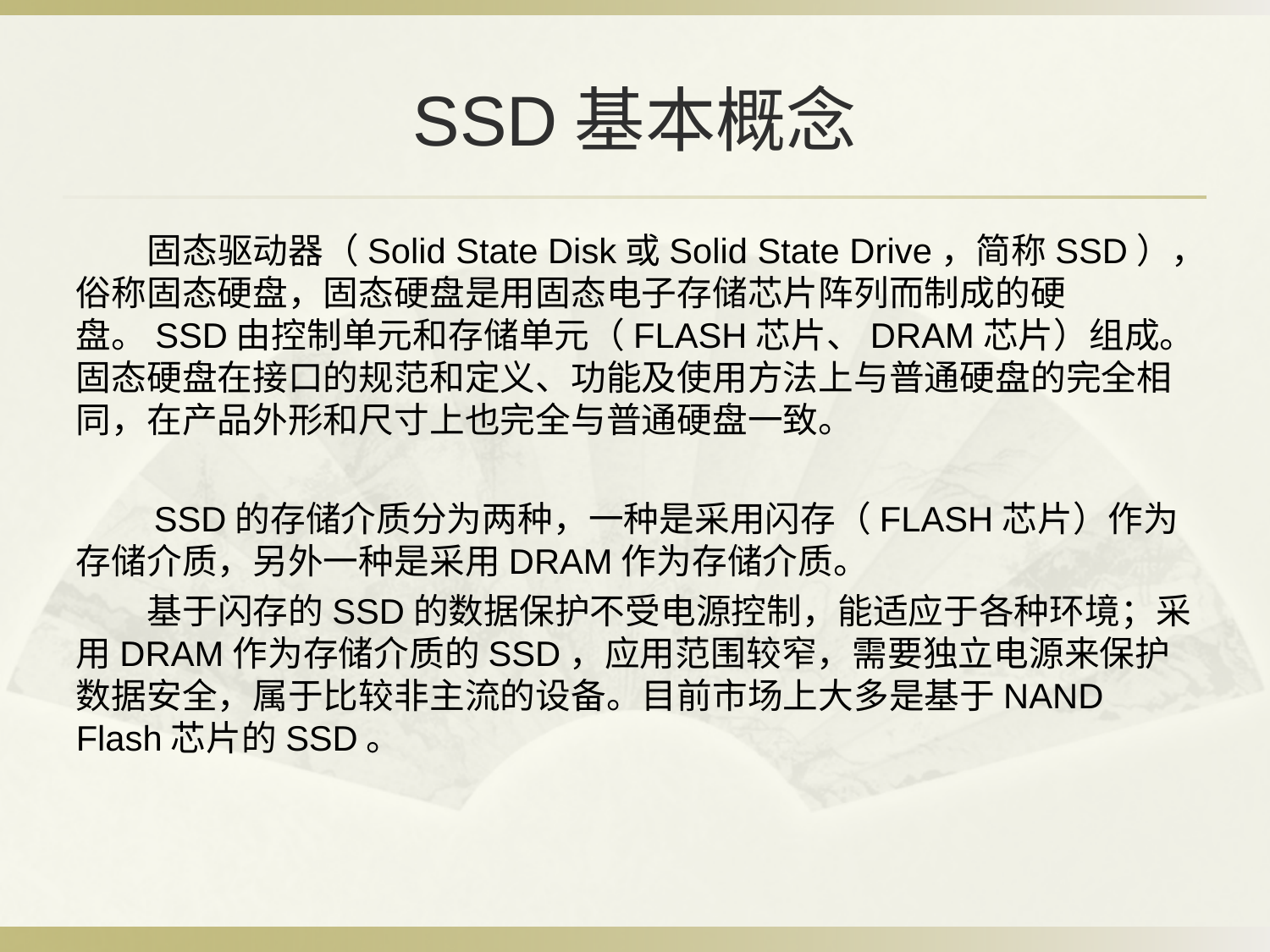

# SSD基本概念
        固态驱动器（Solid State Disk或Solid State Drive，简称SSD），俗称固态硬盘，固态硬盘是用固态电子存储芯片阵列而制成的硬盘。SSD由控制单元和存储单元（FLASH芯片、DRAM芯片）组成。固态硬盘在接口的规范和定义、功能及使用方法上与普通硬盘的完全相同，在产品外形和尺寸上也完全与普通硬盘一致。

        SSD的存储介质分为两种，一种是采用闪存（FLASH芯片）作为存储介质，另外一种是采用DRAM作为存储介质。
        基于闪存的SSD的数据保护不受电源控制，能适应于各种环境；采用DRAM作为存储介质的SSD，应用范围较窄，需要独立电源来保护数据安全，属于比较非主流的设备。目前市场上大多是基于NAND Flash芯片的SSD。